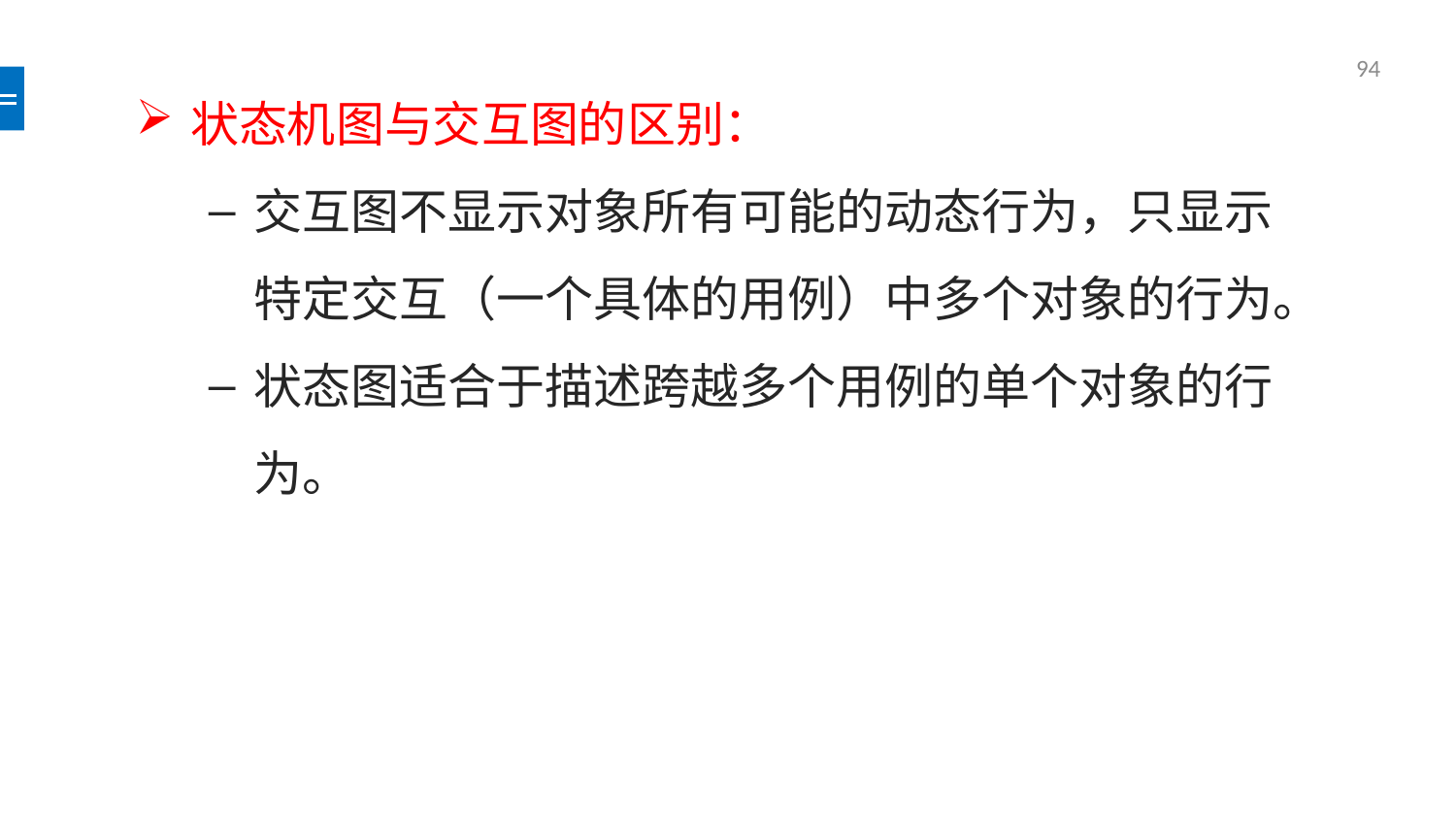

状态机图与交互图的区别：
交互图不显示对象所有可能的动态行为，只显示特定交互（一个具体的用例）中多个对象的行为。
状态图适合于描述跨越多个用例的单个对象的行为。
94